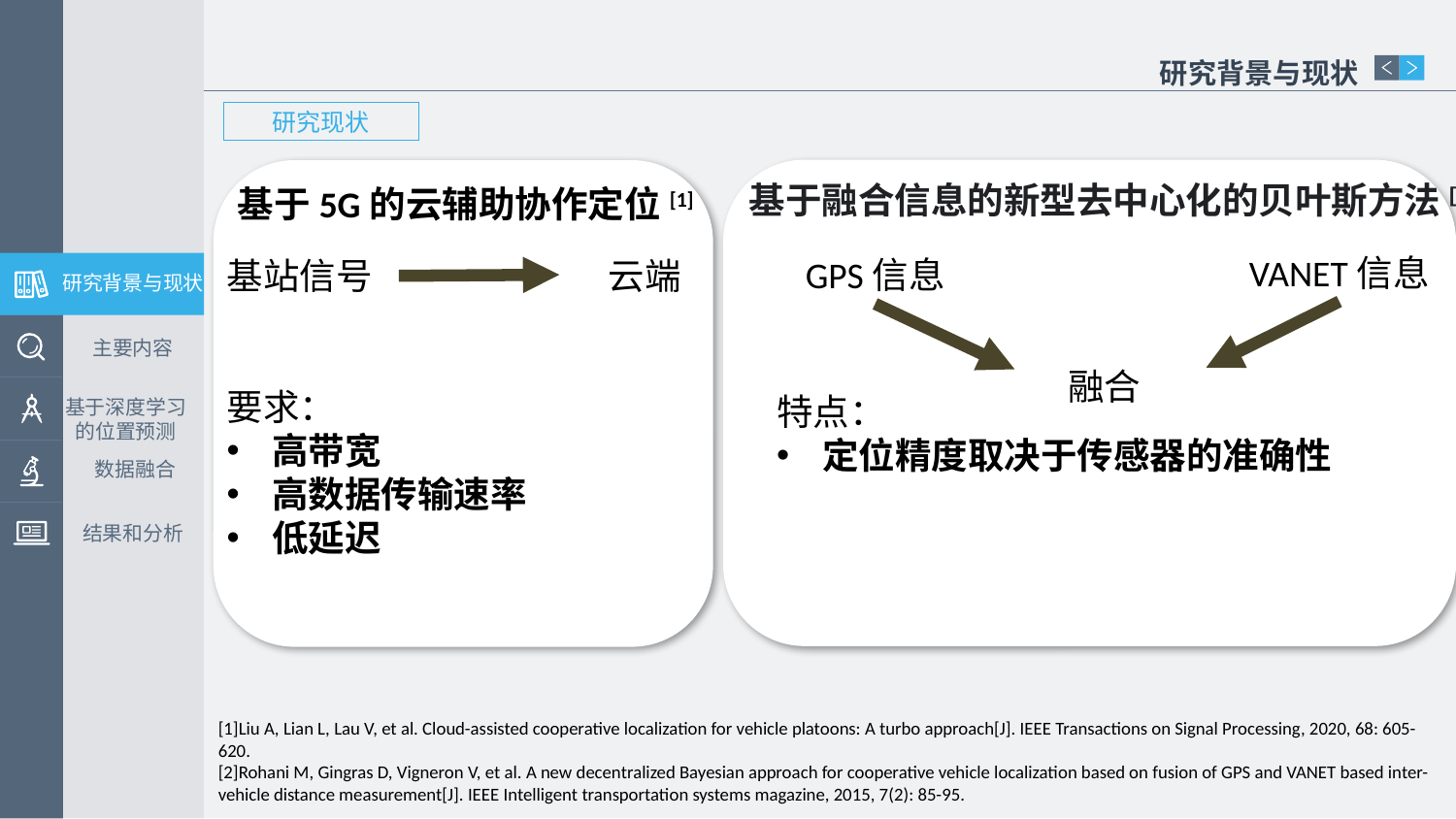

研究背景与现状

研究现状

基于融合信息的新型去中心化的贝叶斯方法[2]
基于5G的云辅助协作定位[1]

基站信号	           云端

要求：
高带宽
高数据传输速率
低延迟
VANET信息
GPS信息

研究背景与现状

主要内容

融合
特点：
定位精度取决于传感器的准确性

基于深度学习的位置预测

数据融合

结果和分析

[1]Liu A, Lian L, Lau V, et al. Cloud-assisted cooperative localization for vehicle platoons: A turbo approach[J]. IEEE Transactions on Signal Processing, 2020, 68: 605-620.
[2]Rohani M, Gingras D, Vigneron V, et al. A new decentralized Bayesian approach for cooperative vehicle localization based on fusion of GPS and VANET based inter-vehicle distance measurement[J]. IEEE Intelligent transportation systems magazine, 2015, 7(2): 85-95.